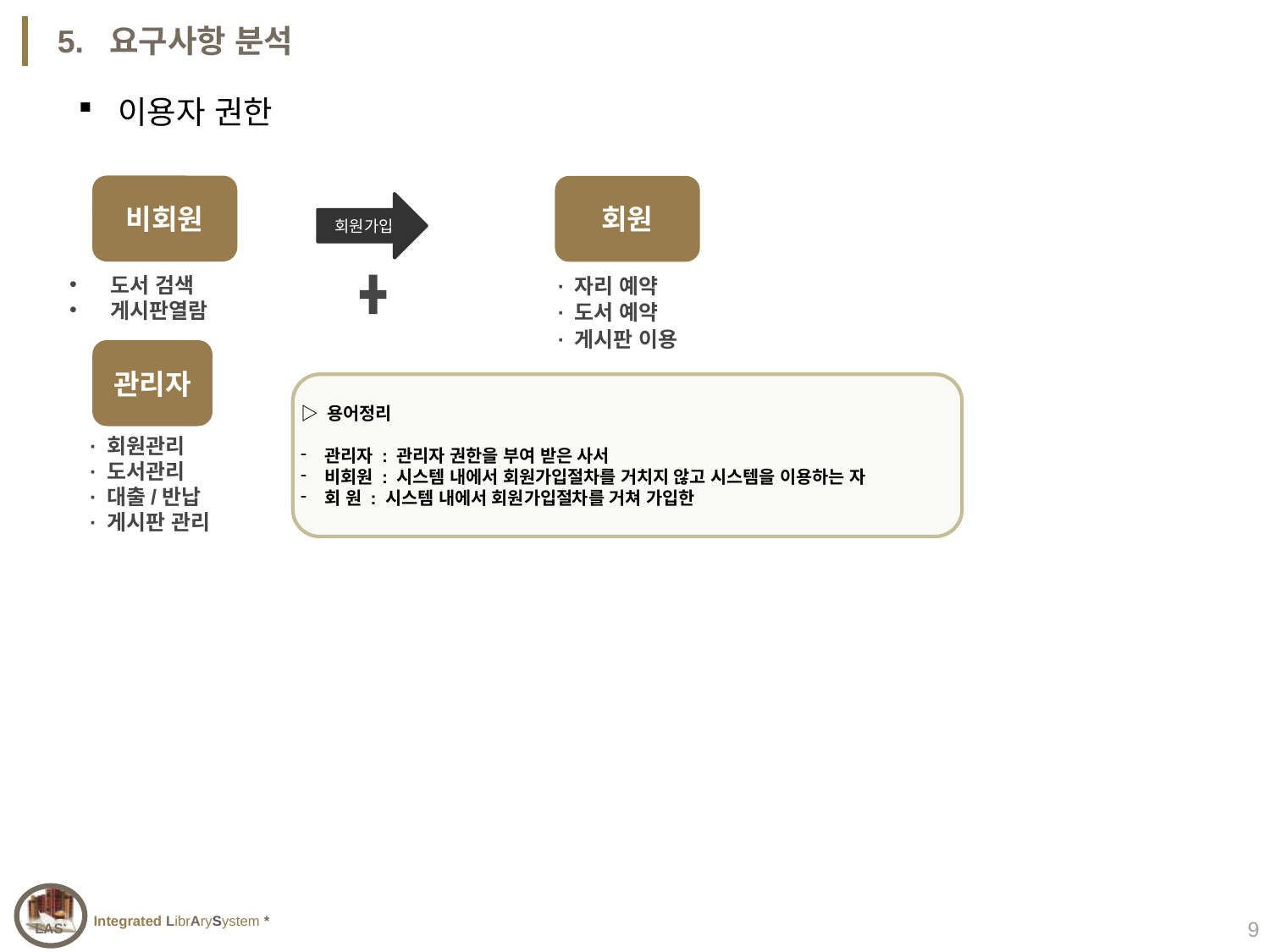

5.  요구사항 분석
이용자 권한
비회원
회원
회원가입
 도서 검색
 게시판열람
∙ 자리 예약
∙ 도서 예약
∙ 게시판 이용

관리자
∙ 회원관리
∙ 도서관리
∙ 대출/반납
∙ 게시판 관리
▷ 용어정리

관리자 : 관리자 권한을 부여 받은 사서
비회원 : 시스템 내에서 회원가입절차를 거치지 않고 시스템을 이용하는 자
회 원 : 시스템 내에서 회원가입절차를 거쳐 가입한
9